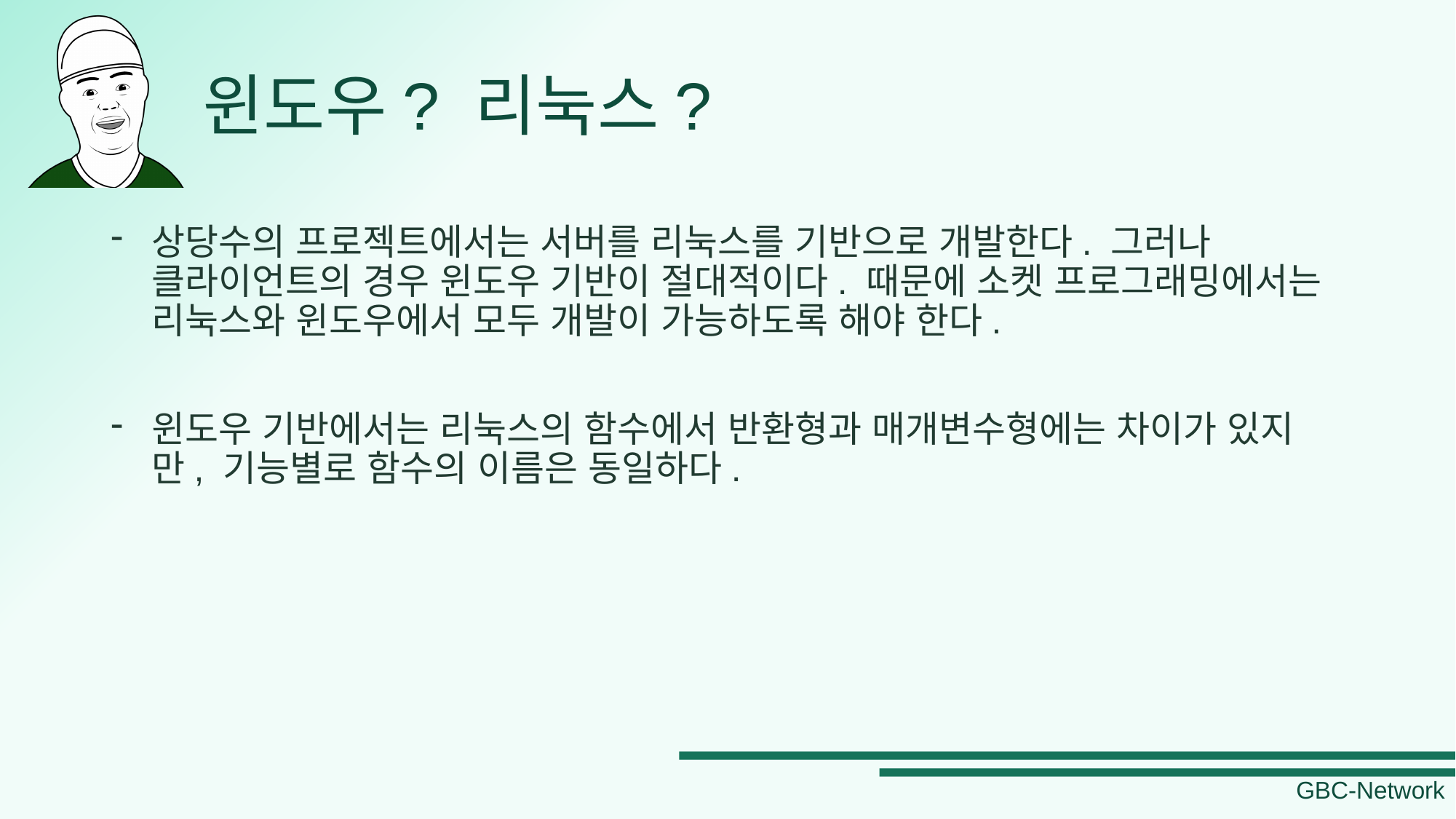

# 윈도우? 리눅스?
상당수의 프로젝트에서는 서버를 리눅스를 기반으로 개발한다. 그러나 클라이언트의 경우 윈도우 기반이 절대적이다. 때문에 소켓 프로그래밍에서는 리눅스와 윈도우에서 모두 개발이 가능하도록 해야 한다.

윈도우 기반에서는 리눅스의 함수에서 반환형과 매개변수형에는 차이가 있지만, 기능별로 함수의 이름은 동일하다.